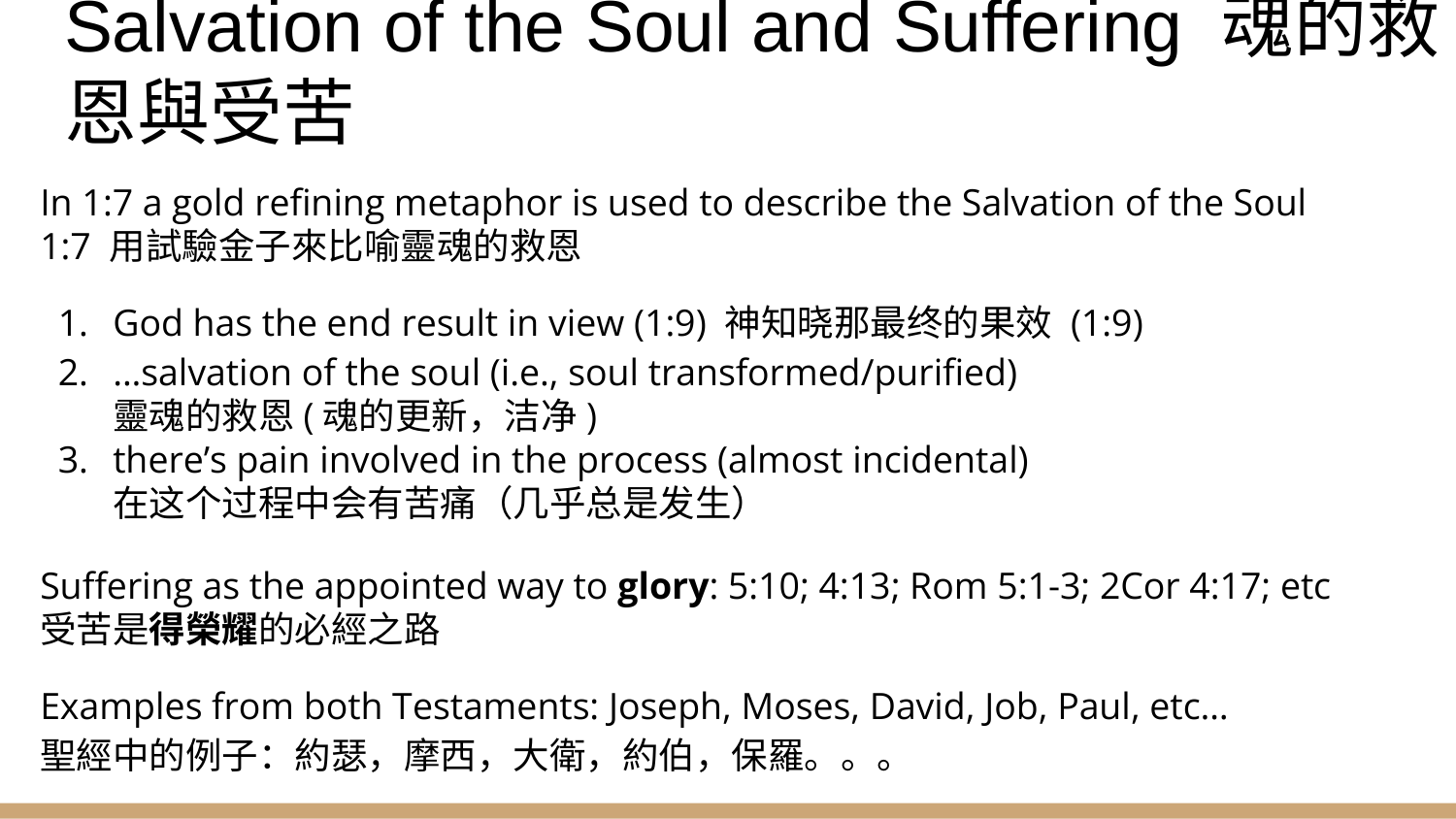

# Salvation of the Soul and Suffering 魂的救恩與受苦
In 1:7 a gold refining metaphor is used to describe the Salvation of the Soul
1:7 用試驗金子來比喻靈魂的救恩
God has the end result in view (1:9) 神知晓那最终的果效 (1:9)
...salvation of the soul (i.e., soul transformed/purified)
靈魂的救恩(魂的更新，洁净)
there’s pain involved in the process (almost incidental)
在这个过程中会有苦痛（几乎总是发生）
Suffering as the appointed way to glory: 5:10; 4:13; Rom 5:1-3; 2Cor 4:17; etc
受苦是得榮耀的必經之路
Examples from both Testaments: Joseph, Moses, David, Job, Paul, etc…
聖經中的例子：約瑟，摩西，大衛，約伯，保羅。。。